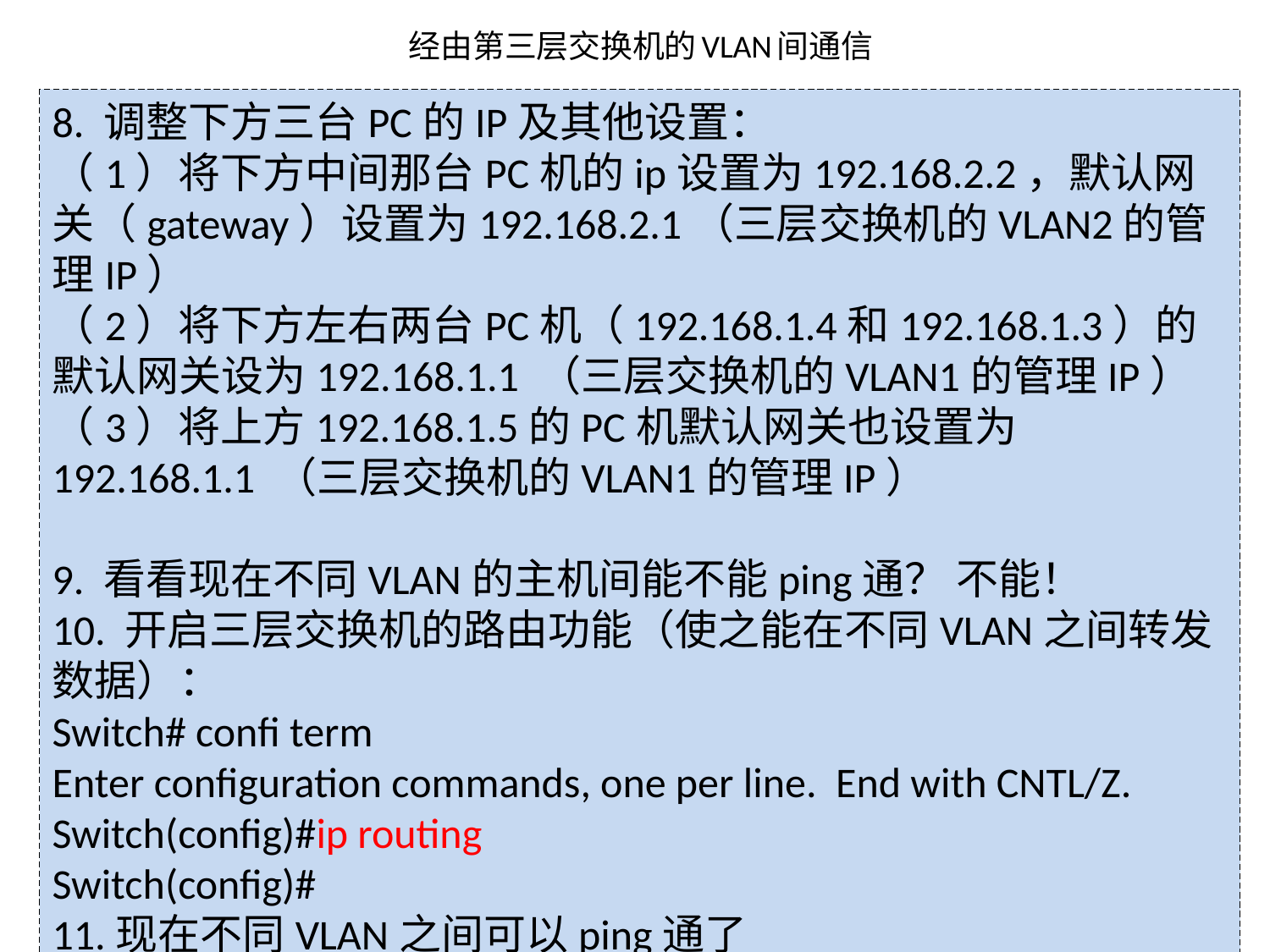

# 经由第三层交换机的VLAN间通信
8. 调整下方三台PC的IP及其他设置：
（1）将下方中间那台PC机的ip设置为192.168.2.2，默认网关（gateway）设置为192.168.2.1（三层交换机的VLAN2的管理IP）
（2）将下方左右两台PC机（192.168.1.4和192.168.1.3）的默认网关设为192.168.1.1 （三层交换机的VLAN1的管理IP）
（3）将上方192.168.1.5的PC机默认网关也设置为192.168.1.1 （三层交换机的VLAN1的管理IP）

9. 看看现在不同VLAN的主机间能不能ping通？ 不能！
10. 开启三层交换机的路由功能（使之能在不同VLAN之间转发数据）：
Switch# confi term
Enter configuration commands, one per line.  End with CNTL/Z.
Switch(config)#ip routing
Switch(config)#
11.现在不同VLAN之间可以ping通了